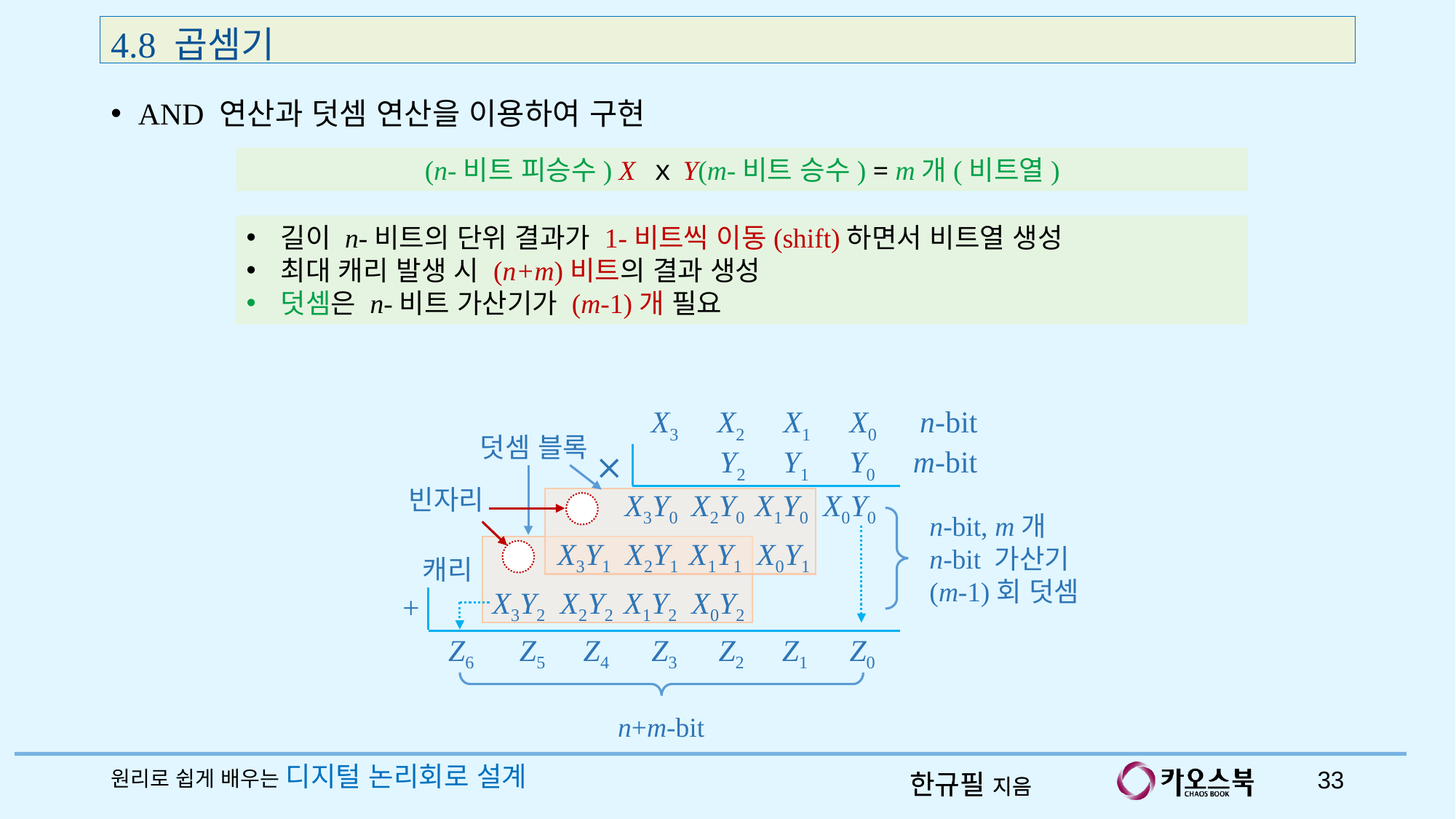

4.8 곱셈기
AND 연산과 덧셈 연산을 이용하여 구현
(n-비트 피승수) X ｘY(m-비트 승수) = m개(비트열)
길이 n-비트의 단위 결과가 1-비트씩 이동(shift)하면서 비트열 생성
최대 캐리 발생 시 (n+m)비트의 결과 생성
덧셈은 n-비트 가산기가 (m-1)개 필요
X3
X2
X1
X0
n-bit
덧셈 블록
m-bit
Y2
Y1
Y0
×
빈자리
X3Y0
X2Y0
X1Y0
X0Y0

n-bit, m개
n-bit 가산기
(m-1)회 덧셈

X3Y1
X2Y1
X1Y1
X0Y1

캐리
X3Y2
X2Y2
X1Y2
X0Y2
+
Z6
Z5
Z4
Z3
Z2
Z1
Z0
n+m-bit
원리로 쉽게 배우는 디지털 논리회로 설계
33